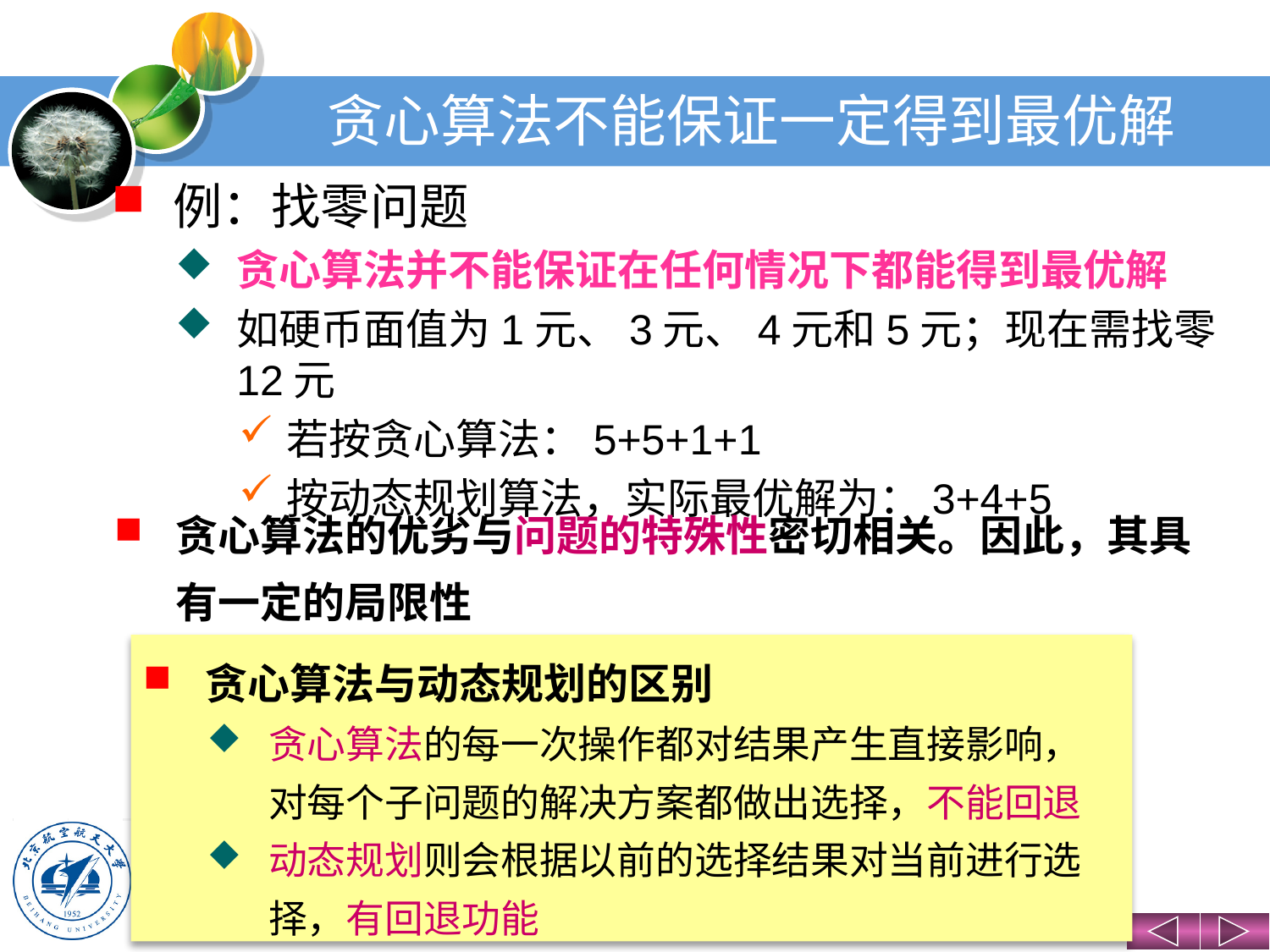

# 贪心算法不能保证一定得到最优解
例：找零问题
贪心算法并不能保证在任何情况下都能得到最优解
如硬币面值为1元、3元、4元和5元；现在需找零12元
若按贪心算法：5+5+1+1
按动态规划算法，实际最优解为：3+4+5
贪心算法的优劣与问题的特殊性密切相关。因此，其具有一定的局限性
贪心算法与动态规划的区别
贪心算法的每一次操作都对结果产生直接影响，对每个子问题的解决方案都做出选择，不能回退
动态规划则会根据以前的选择结果对当前进行选择，有回退功能
128